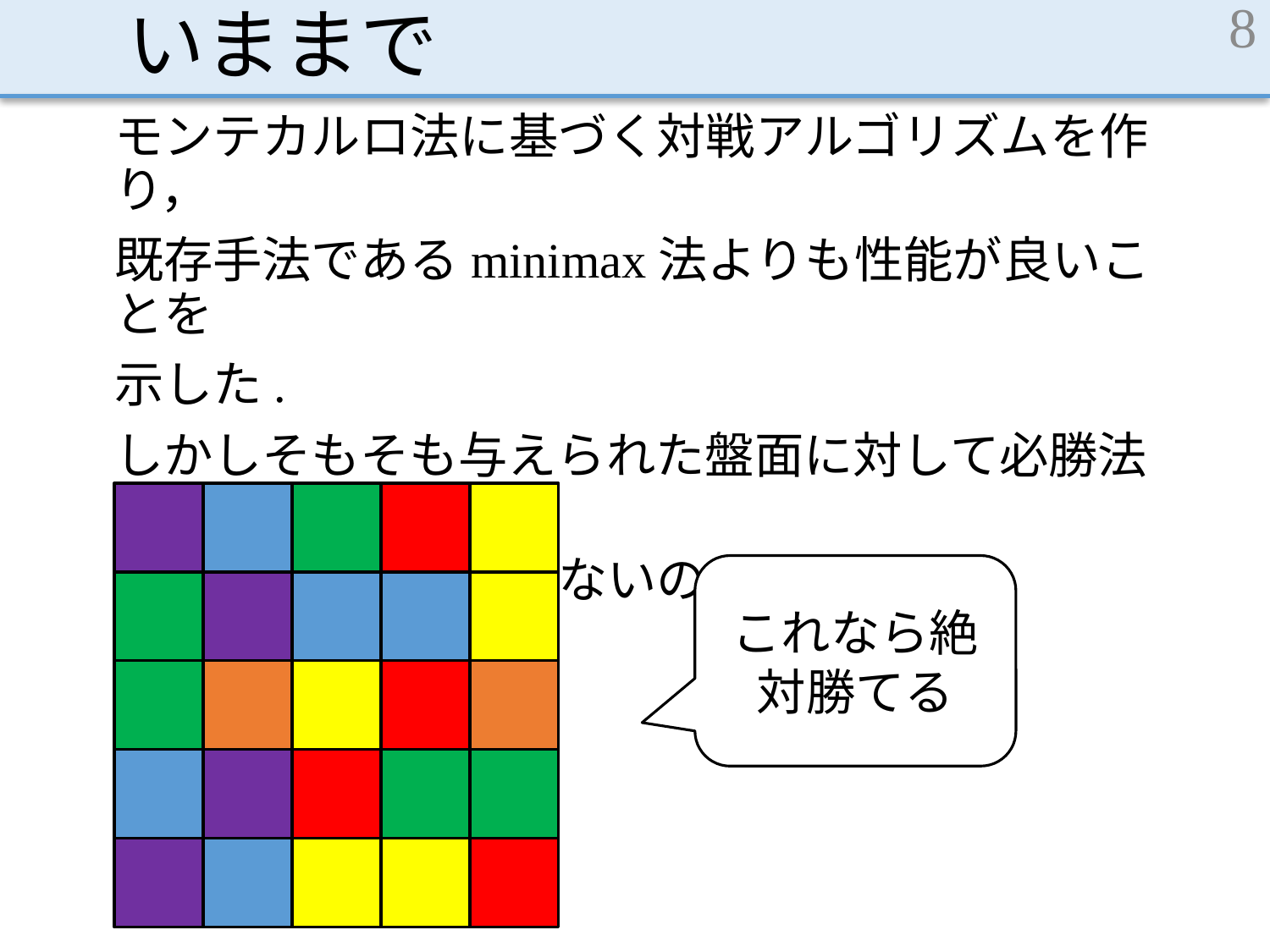

# いままで
8
モンテカルロ法に基づく対戦アルゴリズムを作り，
既存手法であるminimax法よりも性能が良いことを
示した.
しかしそもそも与えられた盤面に対して必勝法を
計算することはできないのか？

これなら絶対勝てる